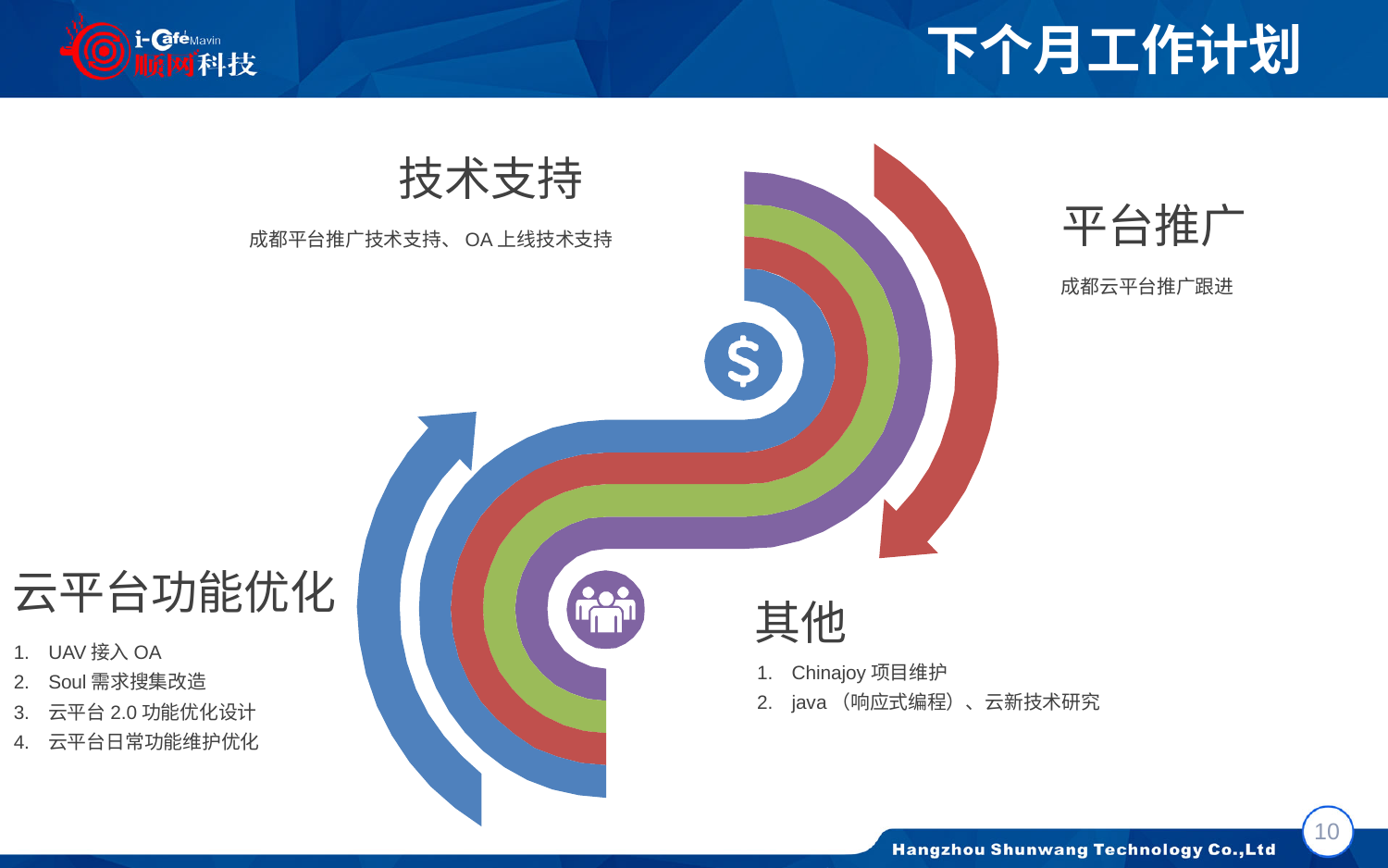

# 下个月工作计划
技术支持

平台推广

成都平台推广技术支持、OA上线技术支持

成都云平台推广跟进

云平台功能优化
其他
UAV接入OA
Soul需求搜集改造
云平台2.0功能优化设计
云平台日常功能维护优化
Chinajoy项目维护
java（响应式编程）、云新技术研究
10